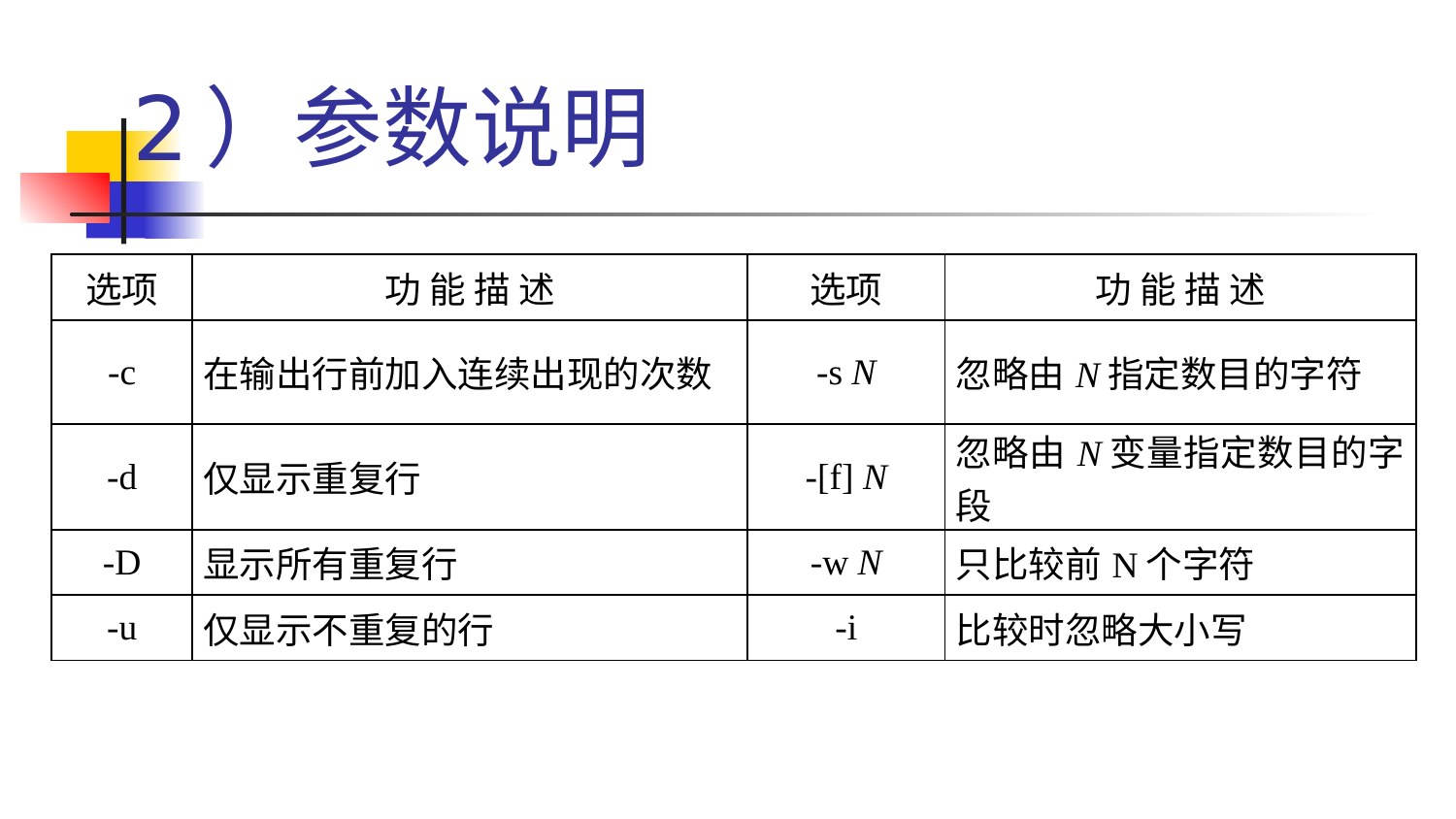

# 2）参数说明
| 选项 | 功 能 描 述 | 选项 | 功 能 描 述 |
| --- | --- | --- | --- |
| -c | 在输出行前加入连续出现的次数 | -s N | 忽略由N指定数目的字符 |
| -d | 仅显示重复行 | -[f] N | 忽略由N变量指定数目的字段 |
| -D | 显示所有重复行 | -w N | 只比较前N个字符 |
| -u | 仅显示不重复的行 | -i | 比较时忽略大小写 |